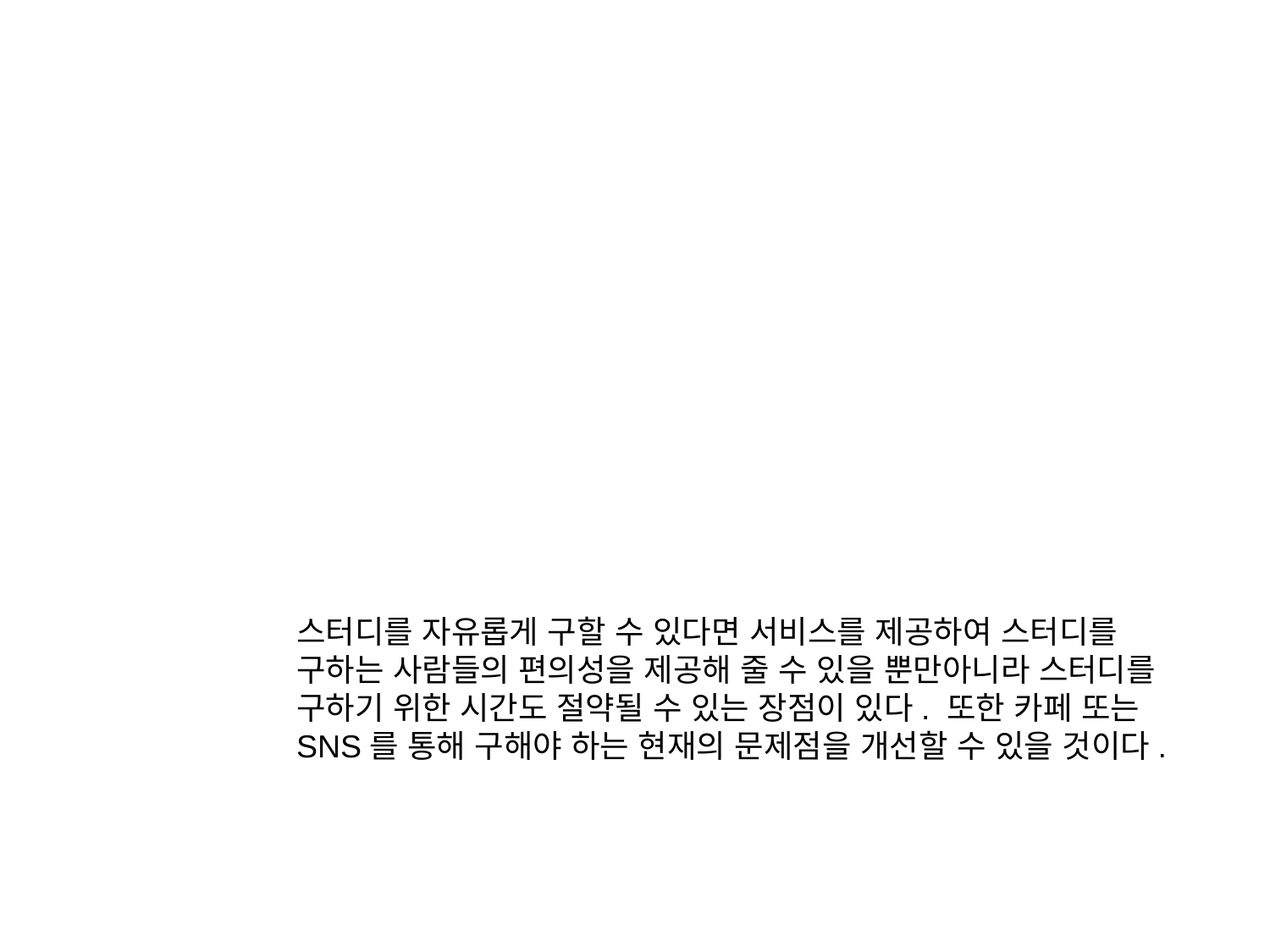

#

스터디를 자유롭게 구할 수 있다면 서비스를 제공하여 스터디를 구하는 사람들의 편의성을 제공해 줄 수 있을 뿐만아니라 스터디를 구하기 위한 시간도 절약될 수 있는 장점이 있다. 또한 카페 또는 SNS를 통해 구해야 하는 현재의 문제점을 개선할 수 있을 것이다.